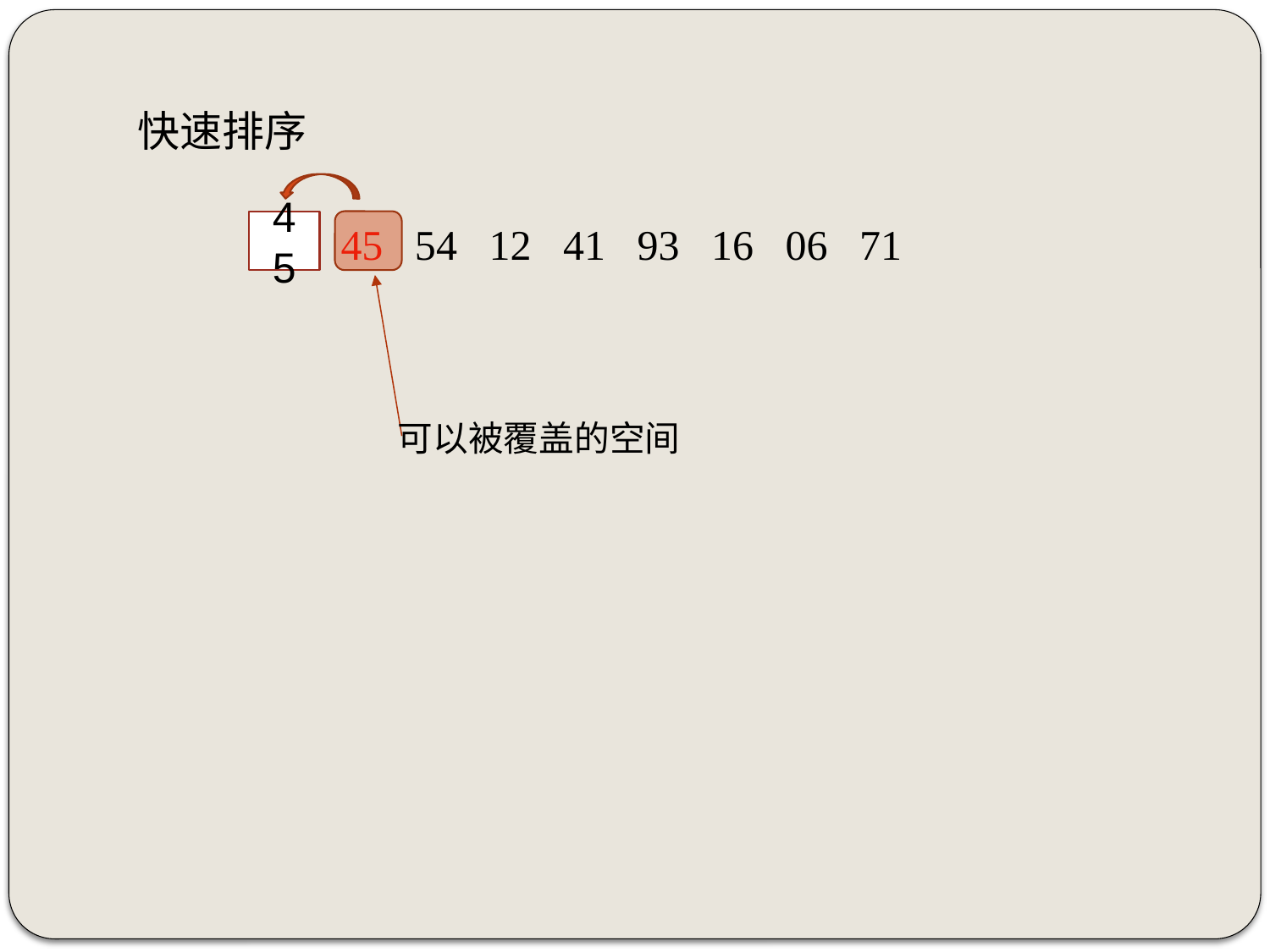

快速排序

45
45   54   12   41   93   16   06   71
可以被覆盖的空间